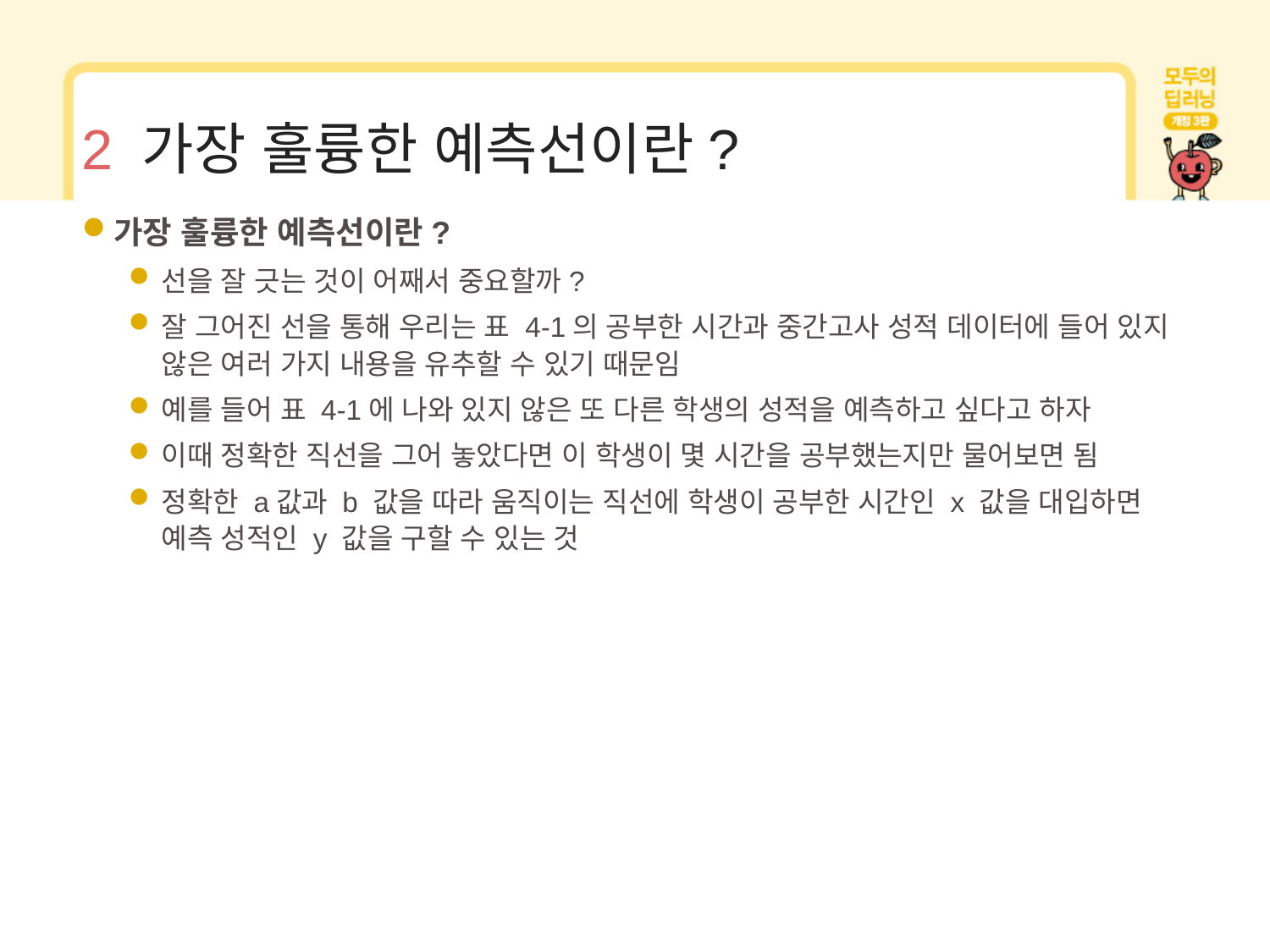

# 2 가장 훌륭한 예측선이란?
가장 훌륭한 예측선이란?
선을 잘 긋는 것이 어째서 중요할까?
잘 그어진 선을 통해 우리는 표 4-1의 공부한 시간과 중간고사 성적 데이터에 들어 있지 않은 여러 가지 내용을 유추할 수 있기 때문임
예를 들어 표 4-1에 나와 있지 않은 또 다른 학생의 성적을 예측하고 싶다고 하자
이때 정확한 직선을 그어 놓았다면 이 학생이 몇 시간을 공부했는지만 물어보면 됨
정확한 a값과 b 값을 따라 움직이는 직선에 학생이 공부한 시간인 x 값을 대입하면 예측 성적인 y 값을 구할 수 있는 것